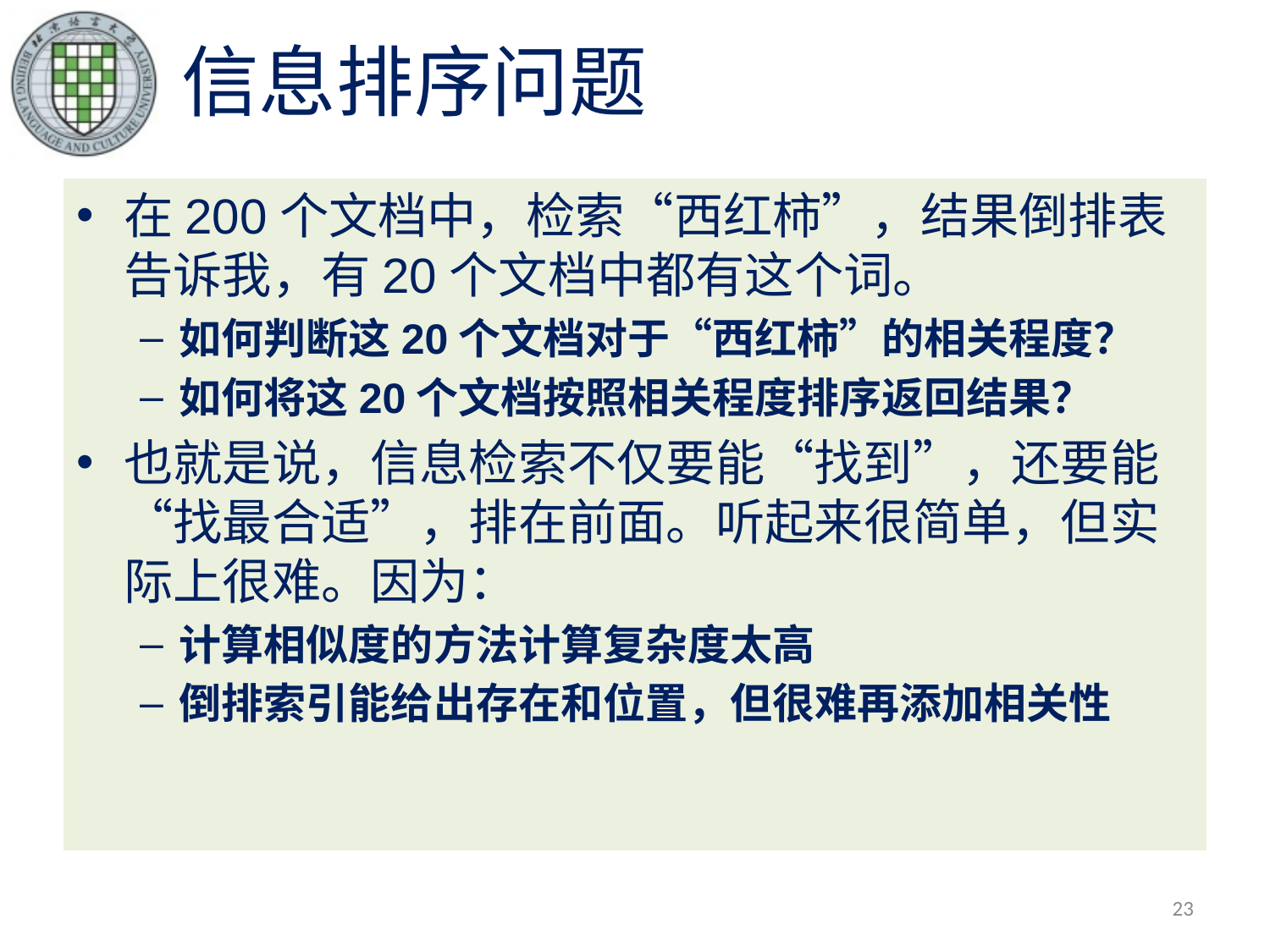

# 信息排序问题
在200个文档中，检索“西红柿”，结果倒排表告诉我，有20个文档中都有这个词。
如何判断这20个文档对于“西红柿”的相关程度？
如何将这20个文档按照相关程度排序返回结果？
也就是说，信息检索不仅要能“找到”，还要能“找最合适”，排在前面。听起来很简单，但实际上很难。因为：
计算相似度的方法计算复杂度太高
倒排索引能给出存在和位置，但很难再添加相关性
23